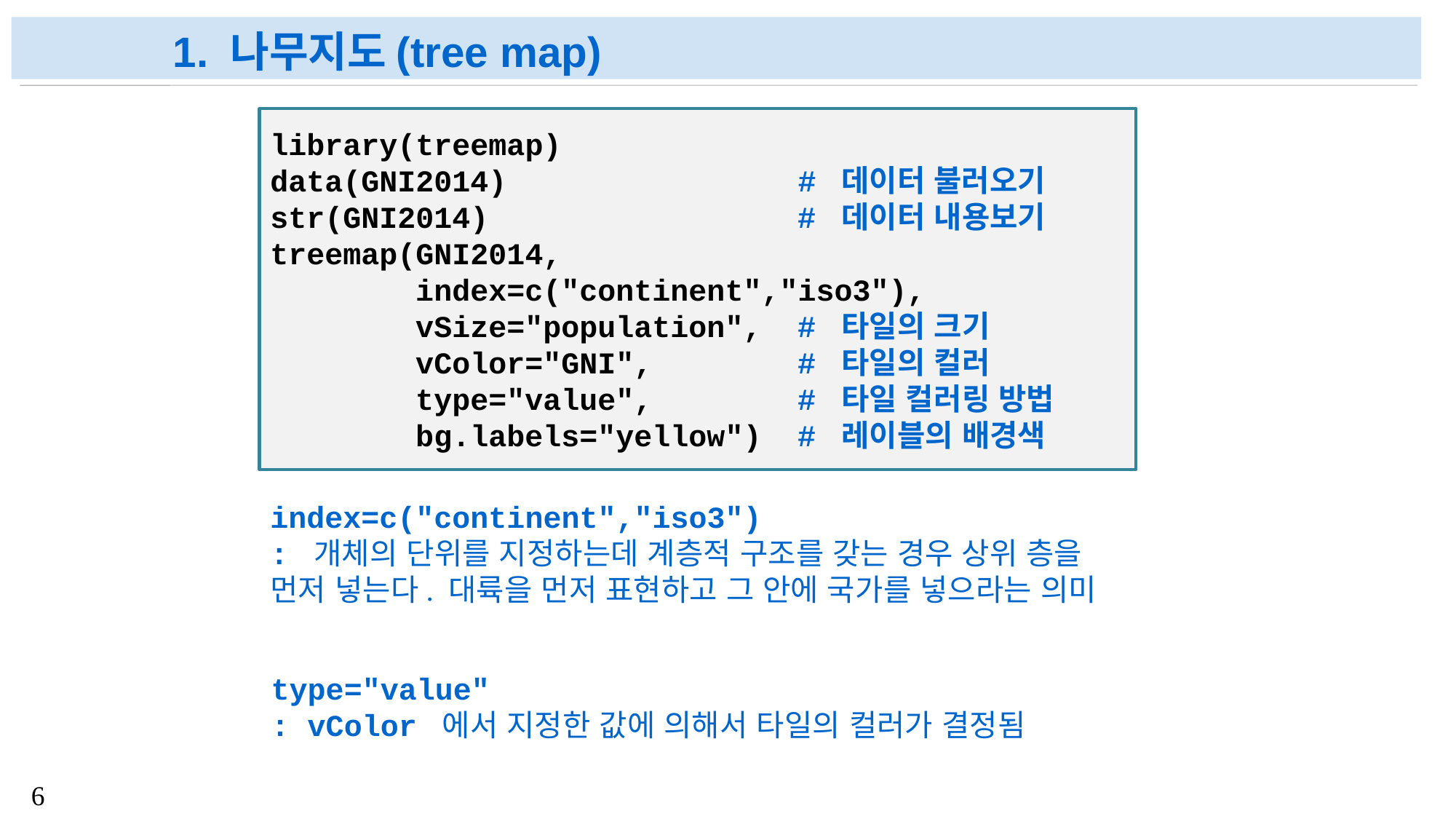

# 1. 나무지도(tree map)
library(treemap)
data(GNI2014)                # 데이터 불러오기
str(GNI2014)                 # 데이터 내용보기
treemap(GNI2014,
        index=c("continent","iso3"),
        vSize="population",  # 타일의 크기
        vColor="GNI",        # 타일의 컬러
        type="value",        # 타일 컬러링 방법
        bg.labels="yellow")  # 레이블의 배경색
index=c("continent","iso3")
: 개체의 단위를 지정하는데 계층적 구조를 갖는 경우 상위 층을 먼저 넣는다. 대륙을 먼저 표현하고 그 안에 국가를 넣으라는 의미
type="value"
: vColor 에서 지정한 값에 의해서 타일의 컬러가 결정됨